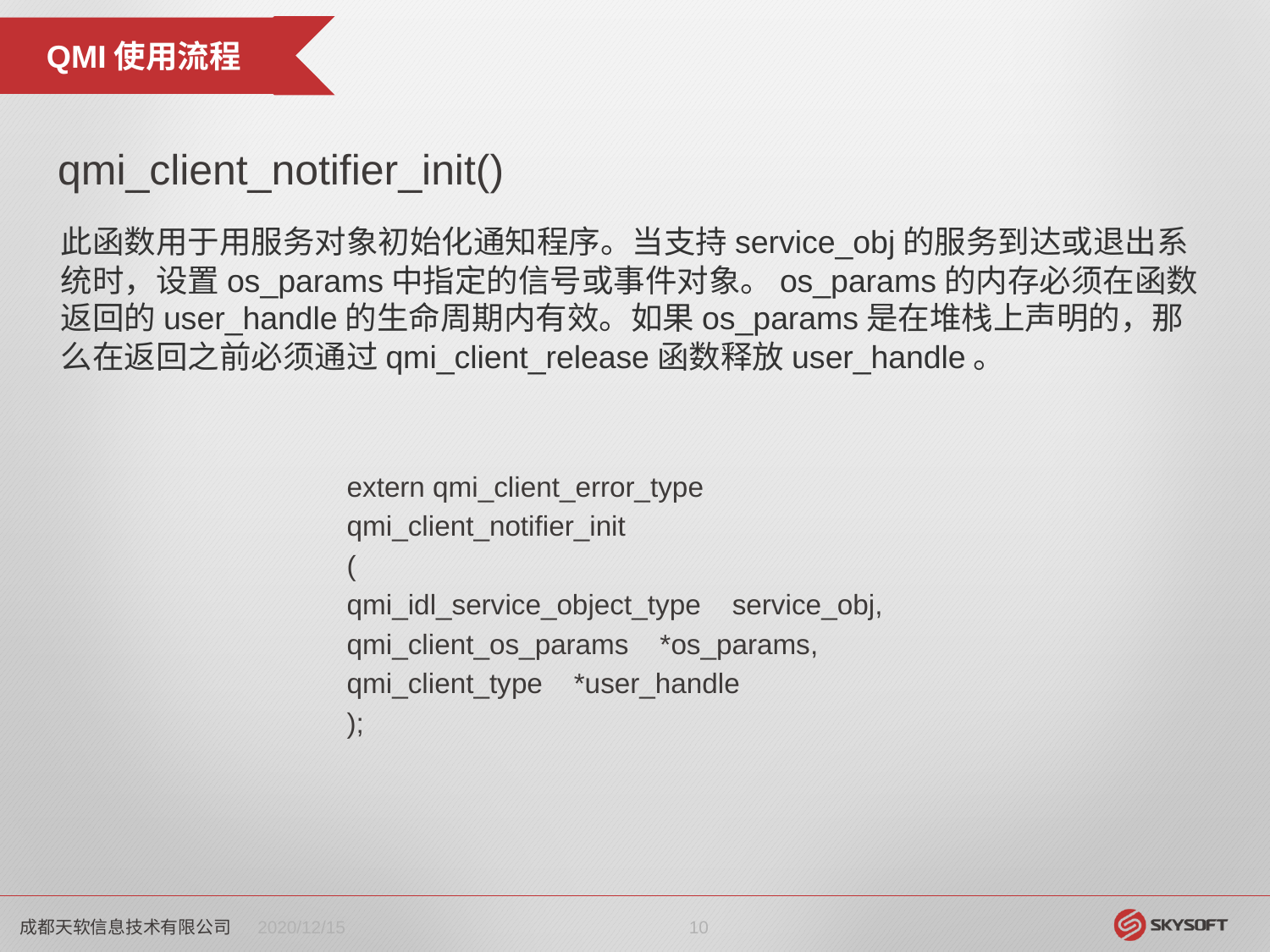

QMI使用流程

qmi_client_notifier_init()
此函数用于用服务对象初始化通知程序。当支持service_obj的服务到达或退出系统时，设置os_params中指定的信号或事件对象。os_params的内存必须在函数返回的user_handle的生命周期内有效。如果os_params是在堆栈上声明的，那么在返回之前必须通过qmi_client_release函数释放user_handle。
extern qmi_client_error_type
qmi_client_notifier_init
(
qmi_idl_service_object_type    service_obj,
qmi_client_os_params    *os_params,
qmi_client_type    *user_handle
);
成都天软信息技术有限公司
2020/12/15
10